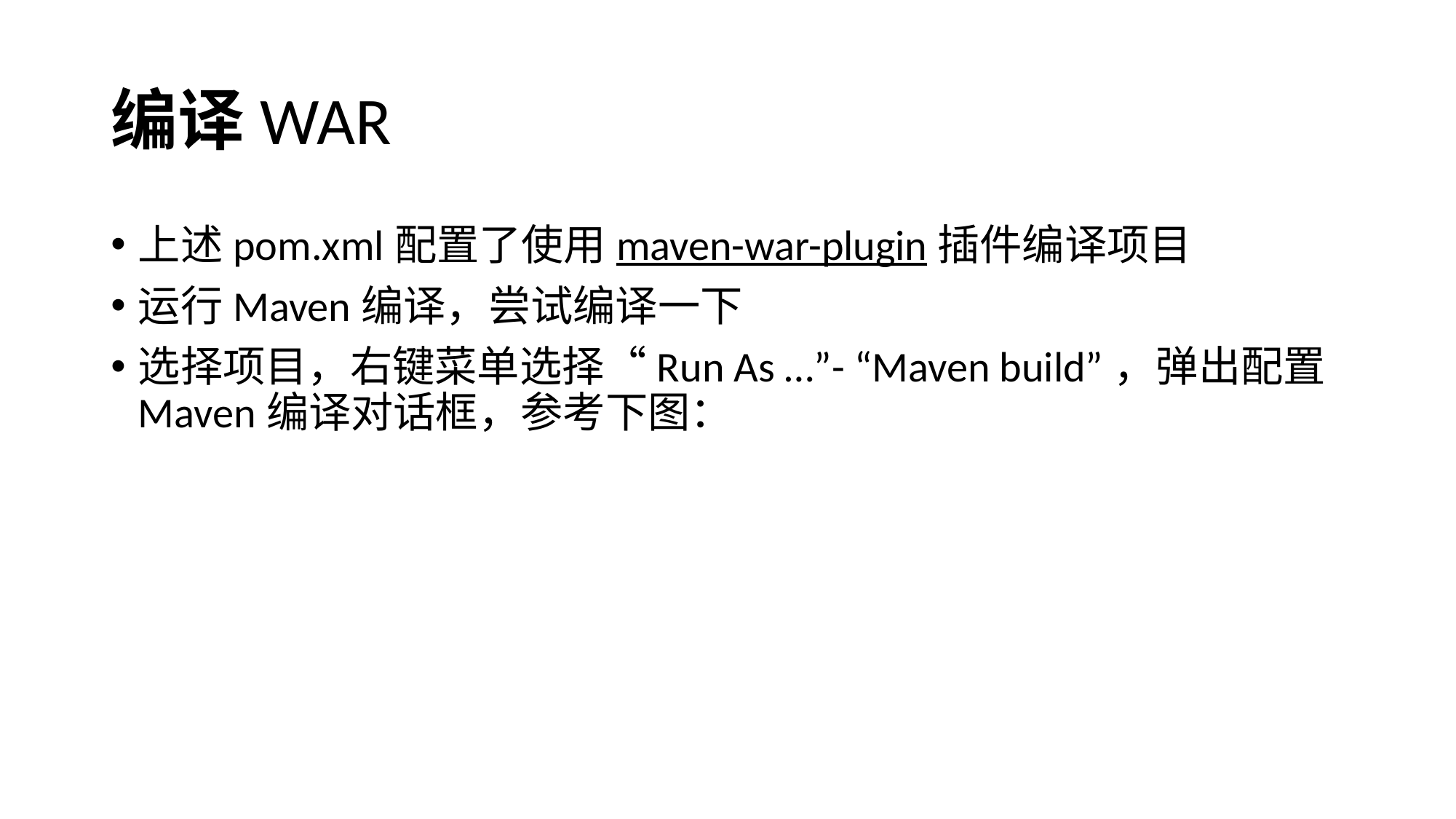

# 编译WAR
上述pom.xml配置了使用maven-war-plugin插件编译项目
运行Maven编译，尝试编译一下
选择项目，右键菜单选择“Run As …”- “Maven build”，弹出配置Maven编译对话框，参考下图：